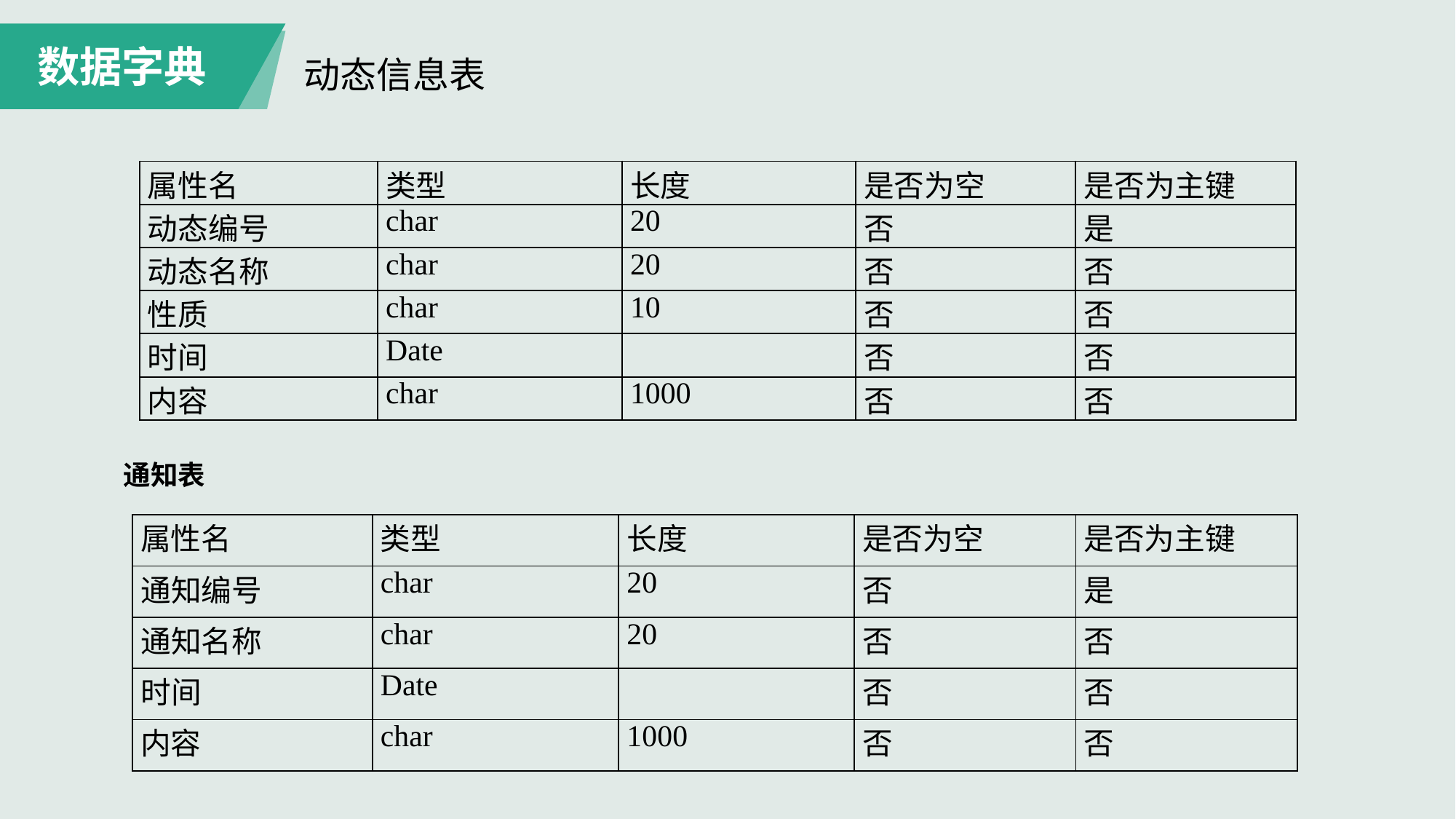

数据字典
动态信息表
| 属性名 | 类型 | 长度 | 是否为空 | 是否为主键 |
| --- | --- | --- | --- | --- |
| 动态编号 | char | 20 | 否 | 是 |
| 动态名称 | char | 20 | 否 | 否 |
| 性质 | char | 10 | 否 | 否 |
| 时间 | Date |  | 否 | 否 |
| 内容 | char | 1000 | 否 | 否 |
通知表
| 属性名 | 类型 | 长度 | 是否为空 | 是否为主键 |
| --- | --- | --- | --- | --- |
| 通知编号 | char | 20 | 否 | 是 |
| 通知名称 | char | 20 | 否 | 否 |
| 时间 | Date |  | 否 | 否 |
| 内容 | char | 1000 | 否 | 否 |